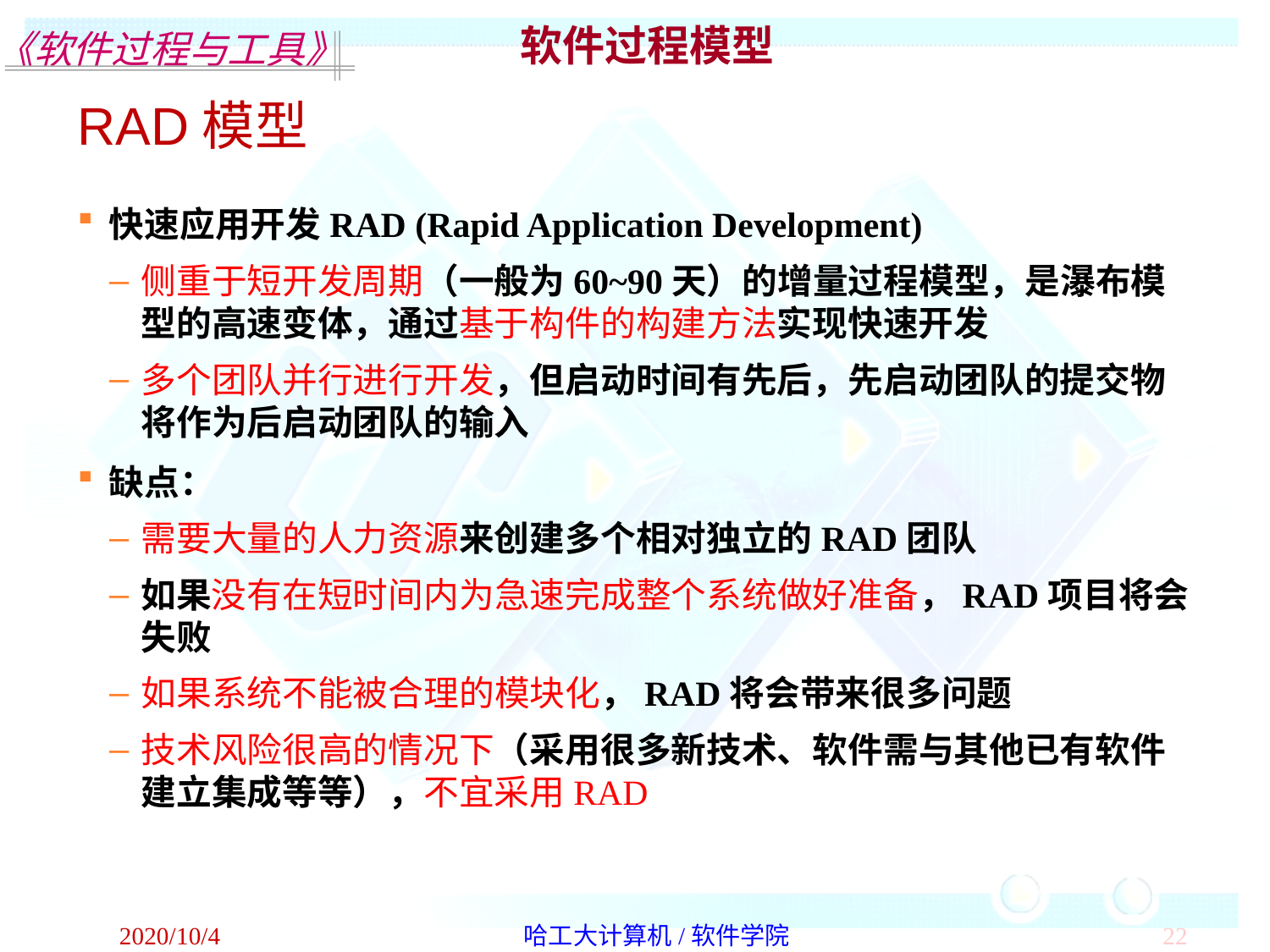

软件过程模型
RAD模型
快速应用开发RAD (Rapid Application Development)
侧重于短开发周期（一般为60~90天）的增量过程模型，是瀑布模型的高速变体，通过基于构件的构建方法实现快速开发
多个团队并行进行开发，但启动时间有先后，先启动团队的提交物将作为后启动团队的输入
缺点：
需要大量的人力资源来创建多个相对独立的RAD团队
如果没有在短时间内为急速完成整个系统做好准备，RAD项目将会失败
如果系统不能被合理的模块化，RAD将会带来很多问题
技术风险很高的情况下（采用很多新技术、软件需与其他已有软件建立集成等等），不宜采用RAD